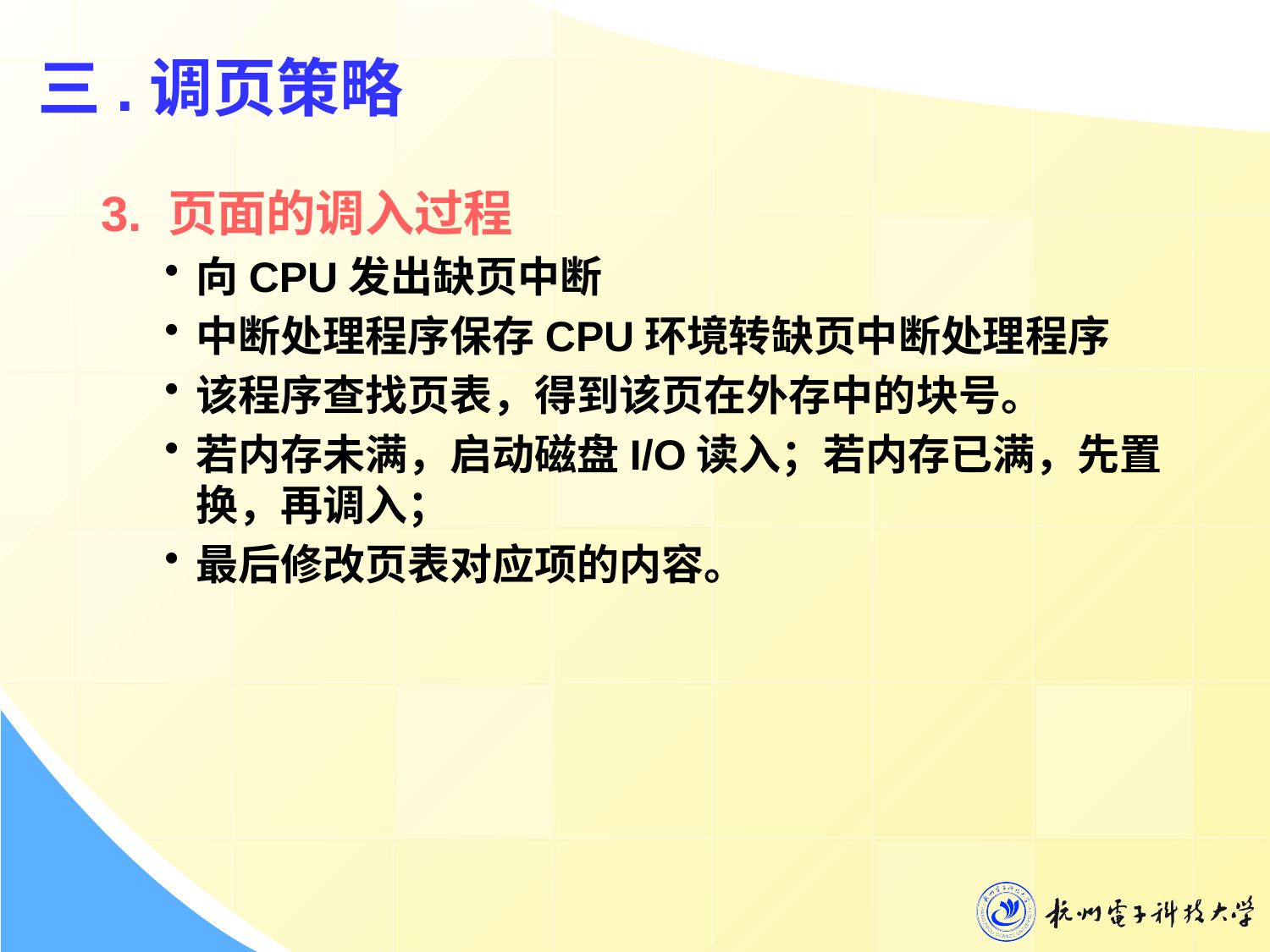

# 三.调页策略
3. 页面的调入过程
向CPU发出缺页中断
中断处理程序保存CPU环境转缺页中断处理程序
该程序查找页表，得到该页在外存中的块号。
若内存未满，启动磁盘I/O读入；若内存已满，先置换，再调入；
最后修改页表对应项的内容。